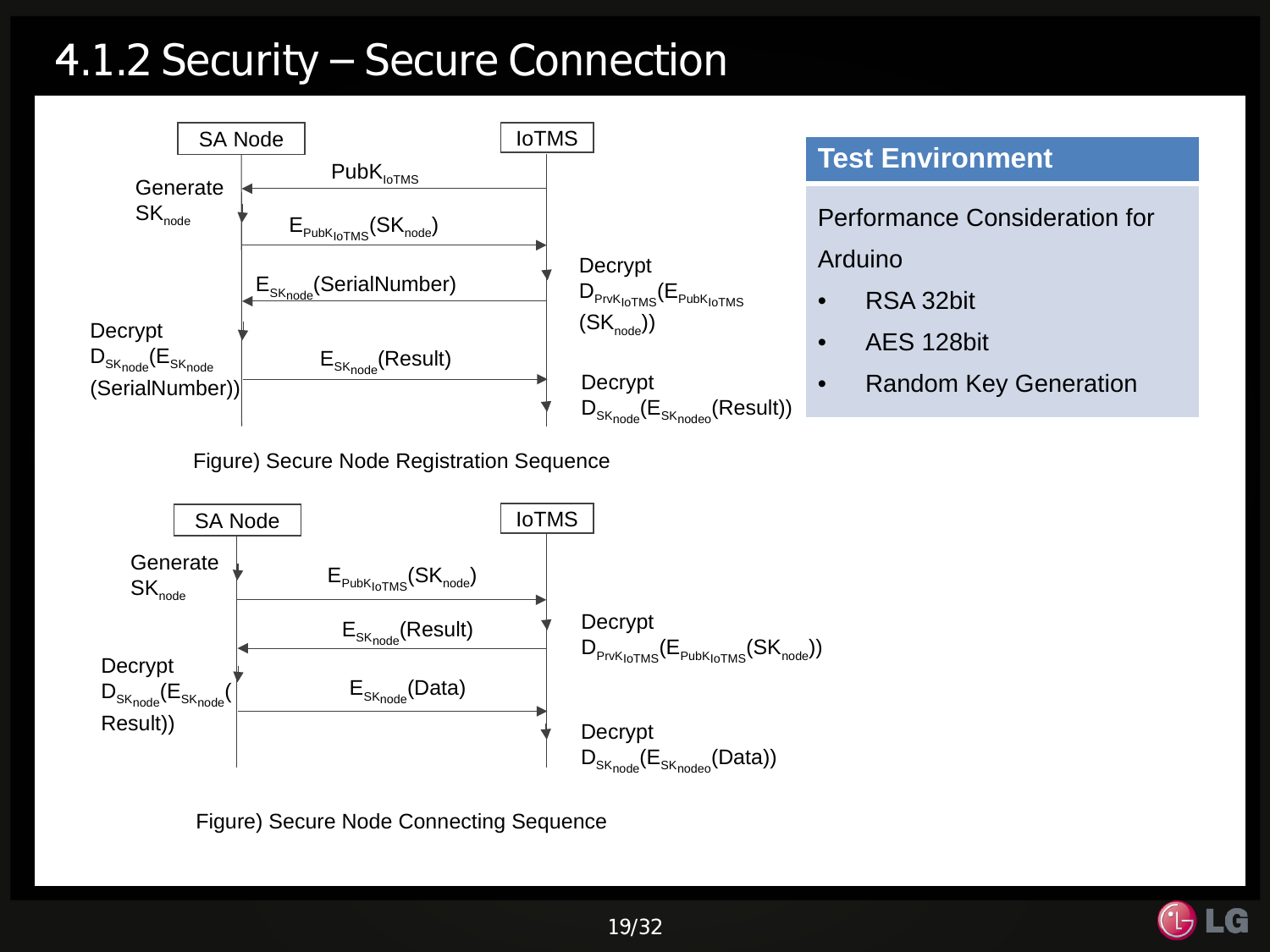

# 4.1.2 Security – Secure Connection

System 큰 그림
SA Node
IoTMS
PubKIoTMS
Generate
SKnode
EPubKIoTMS(SKnode)
Decrypt
DPrvKIoTMS(EPubKIoTMS
(SKnode))
ESKnode(SerialNumber)
Decrypt
DSKnode(ESKnode
(SerialNumber))
ESKnode(Result)
Decrypt
DSKnode(ESKnodeo(Result))
| Test Environment |
| --- |
| Performance Consideration for Arduino RSA 32bit AES 128bit Random Key Generation |
Figure) Secure Node Registration Sequence
IoTMS
SA Node
Generate
SKnode
EPubKIoTMS(SKnode)
Decrypt
DPrvKIoTMS(EPubKIoTMS(SKnode))
ESKnode(Result)
Decrypt
DSKnode(ESKnode(Result))
ESKnode(Data)
Decrypt
DSKnode(ESKnodeo(Data))
Figure) Secure Node Connecting Sequence
19/32